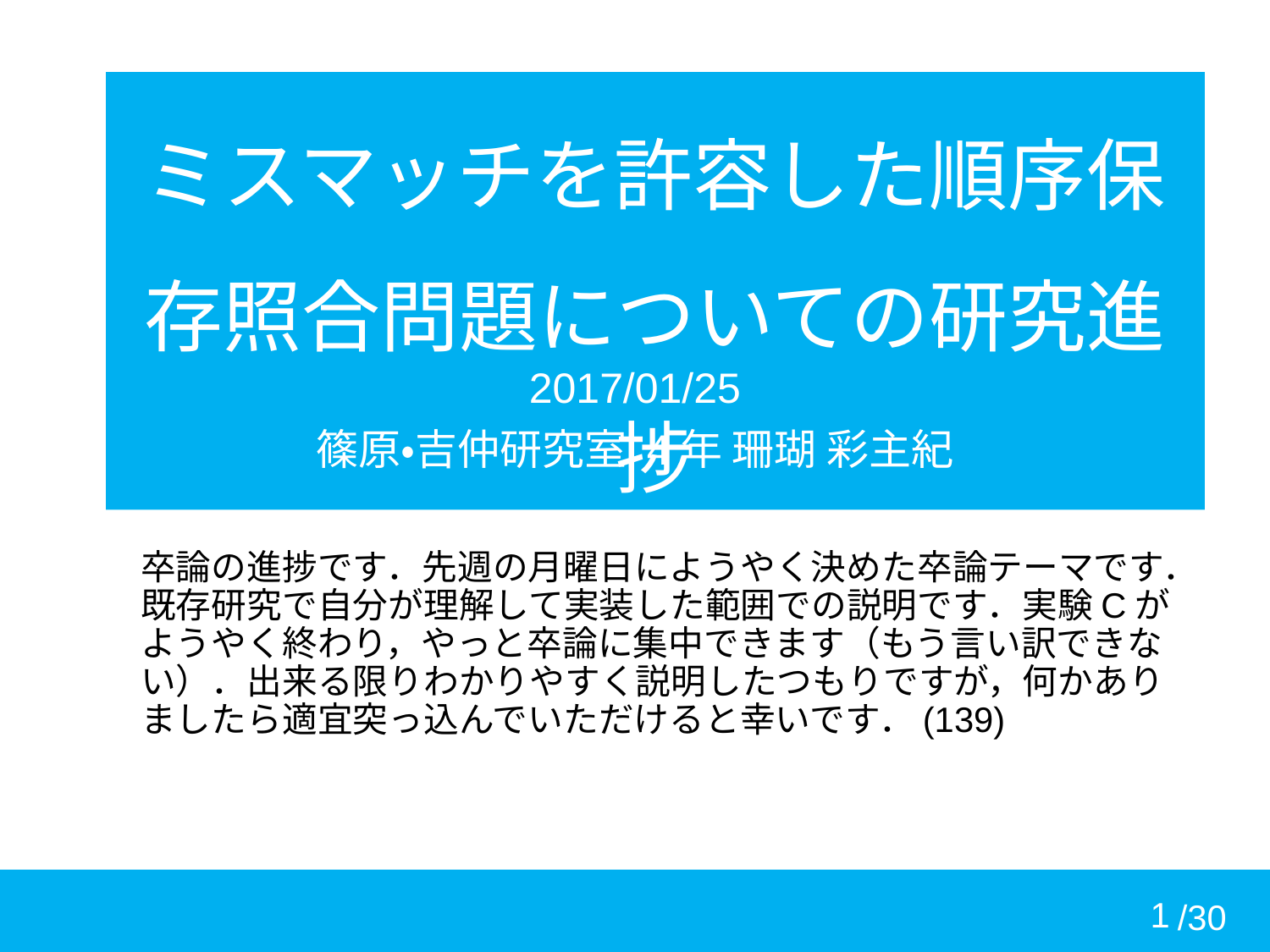

# ミスマッチを許容した順序保存照合問題についての研究進捗
2017/01/25
篠原・吉仲研究室 4年 珊瑚 彩主紀
卒論の進捗です．先週の月曜日にようやく決めた卒論テーマです．既存研究で自分が理解して実装した範囲での説明です．実験Cがようやく終わり，やっと卒論に集中できます（もう言い訳できない）．出来る限りわかりやすく説明したつもりですが，何かありましたら適宜突っ込んでいただけると幸いです．(139)
1